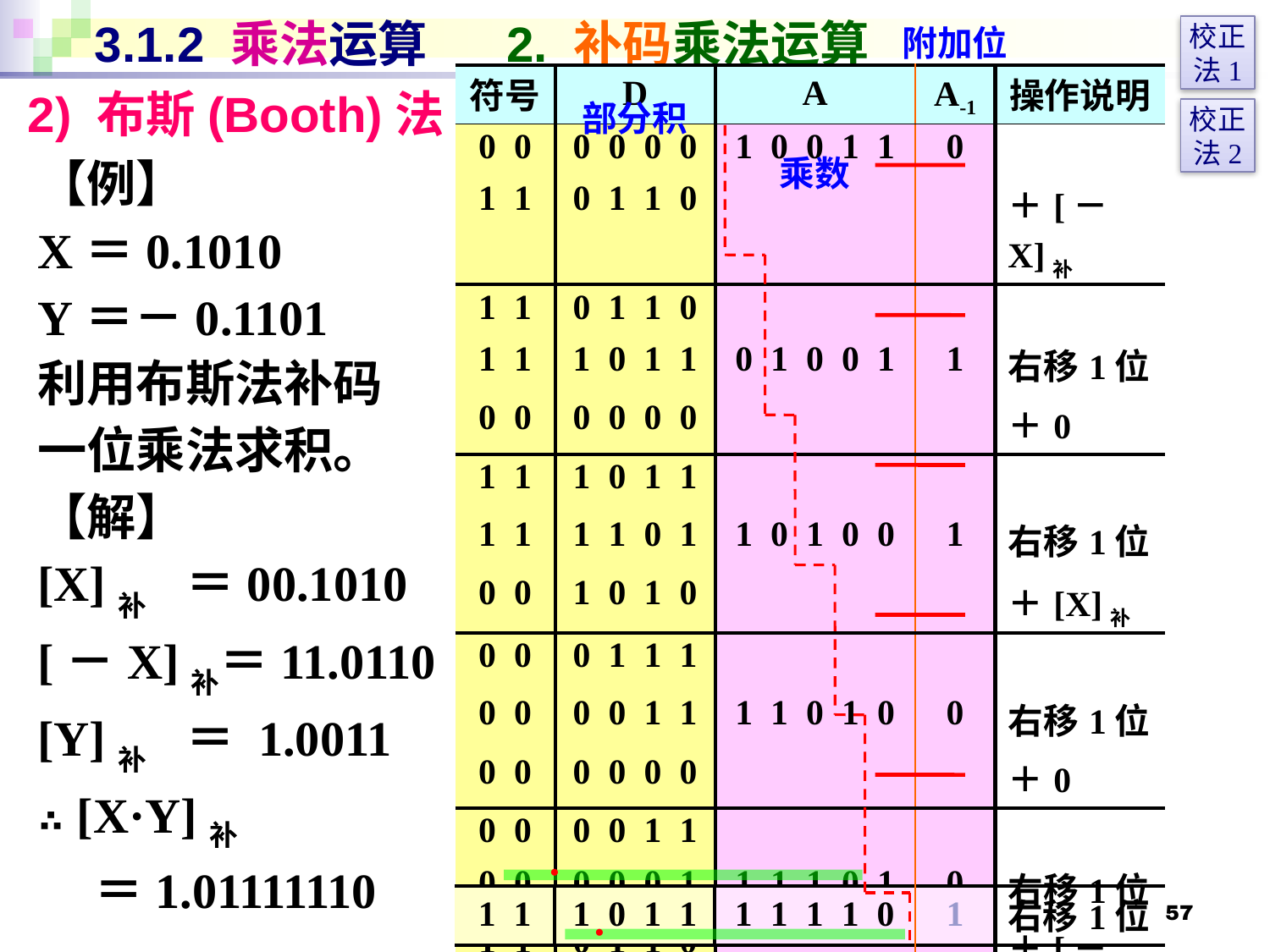

# 3.1.2 乘法运算      2. 补码乘法运算
附加位
校正
法1
| 符号 | D | A | A-1 | 操作说明 |
| --- | --- | --- | --- | --- |
| 0 0 | 0 0 0 0 | 1 0 0 1 1 | 0 |  |
| 1 1 | 0 1 1 0 |  |  | ＋[－X]补 |
| 1 1 | 0 1 1 0 |  |  |  |
| 1 1 | 1 0 1 1 | 0 1 0 0 1 | 1 | 右移1位 |
| 0 0 | 0 0 0 0 |  |  | ＋0 |
| 1 1 | 1 0 1 1 |  |  |  |
| 1 1 | 1 1 0 1 | 1 0 1 0 0 | 1 | 右移1位 |
| 0 0 | 1 0 1 0 |  |  | ＋[X]补 |
| 0 0 | 0 1 1 1 |  |  |  |
| 0 0 | 0 0 1 1 | 1 1 0 1 0 | 0 | 右移1位 |
| 0 0 | 0 0 0 0 |  |  | ＋0 |
| 0 0 | 0 0 1 1 |  |  |  |
| 0 0 | 0 0 0 1 | 1 1 1 0 1 | 0 | 右移1位 |
| 1 1 | 0 1 1 0 |  |  | ＋[－X]补 |
| 1 1 | 0 1 1 1 | 1 1 1 0 1 | 0 | 不移位 |
2) 布斯(Booth)法
部分积
校正
法2

乘数
【例】
X＝0.1010
Y＝－0.1101
利用布斯法补码
一位乘法求积。
【解】
[X]补      ＝00.1010
[－X]补＝11.0110
[Y]补      ＝ 1.0011
∴ [X·Y]补
    ＝1.01111110

●
57
| 1 1 | 1 0 1 1 | 1 1 1 1 0 | 1 | 右移1位 |
| --- | --- | --- | --- | --- |
●